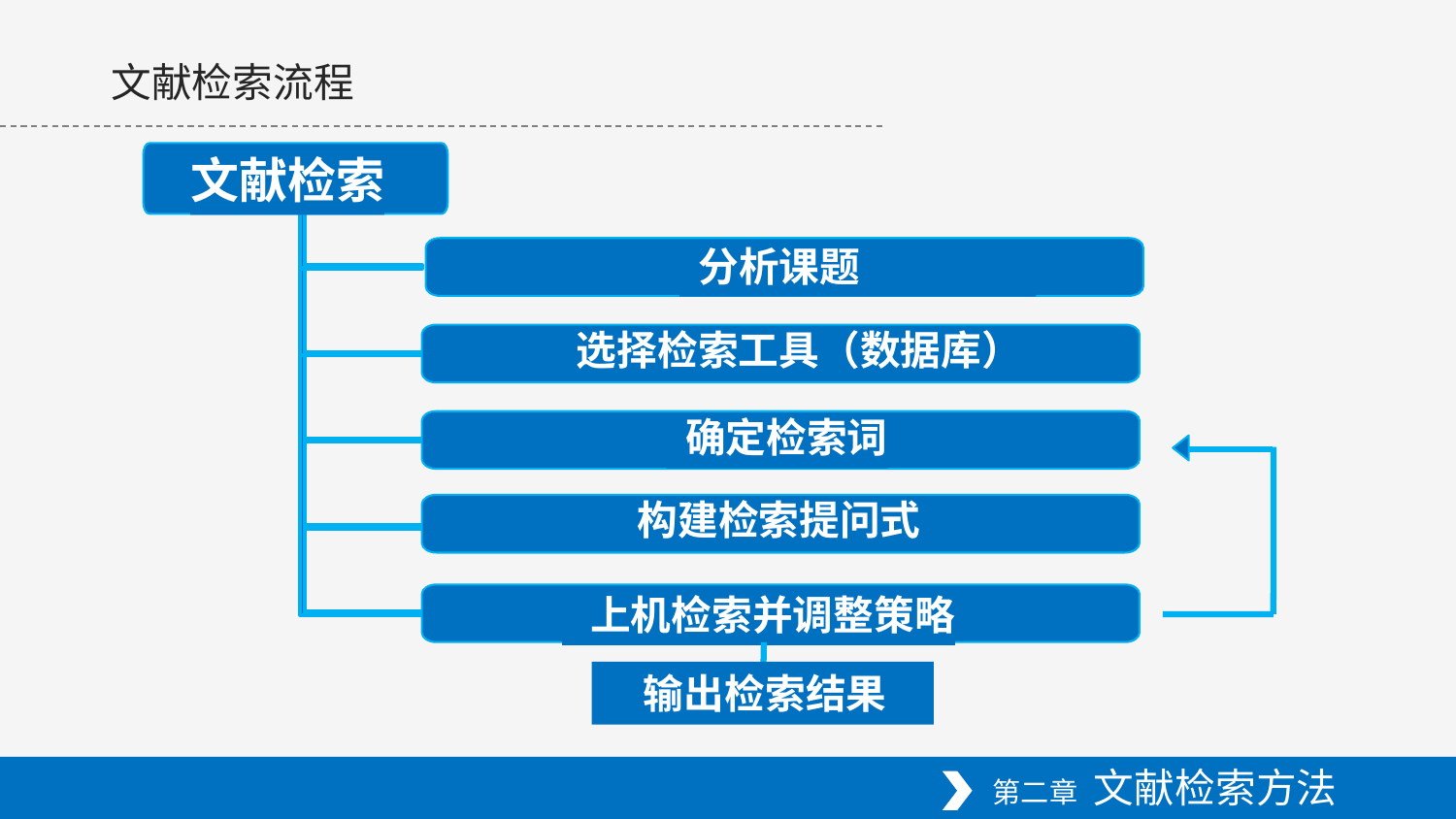

文献检索流程

文献检索

 分析课题

 选择检索工具（数据库）

 确定检索词

构建检索提问式

  上机检索并调整策略

   输出检索结果